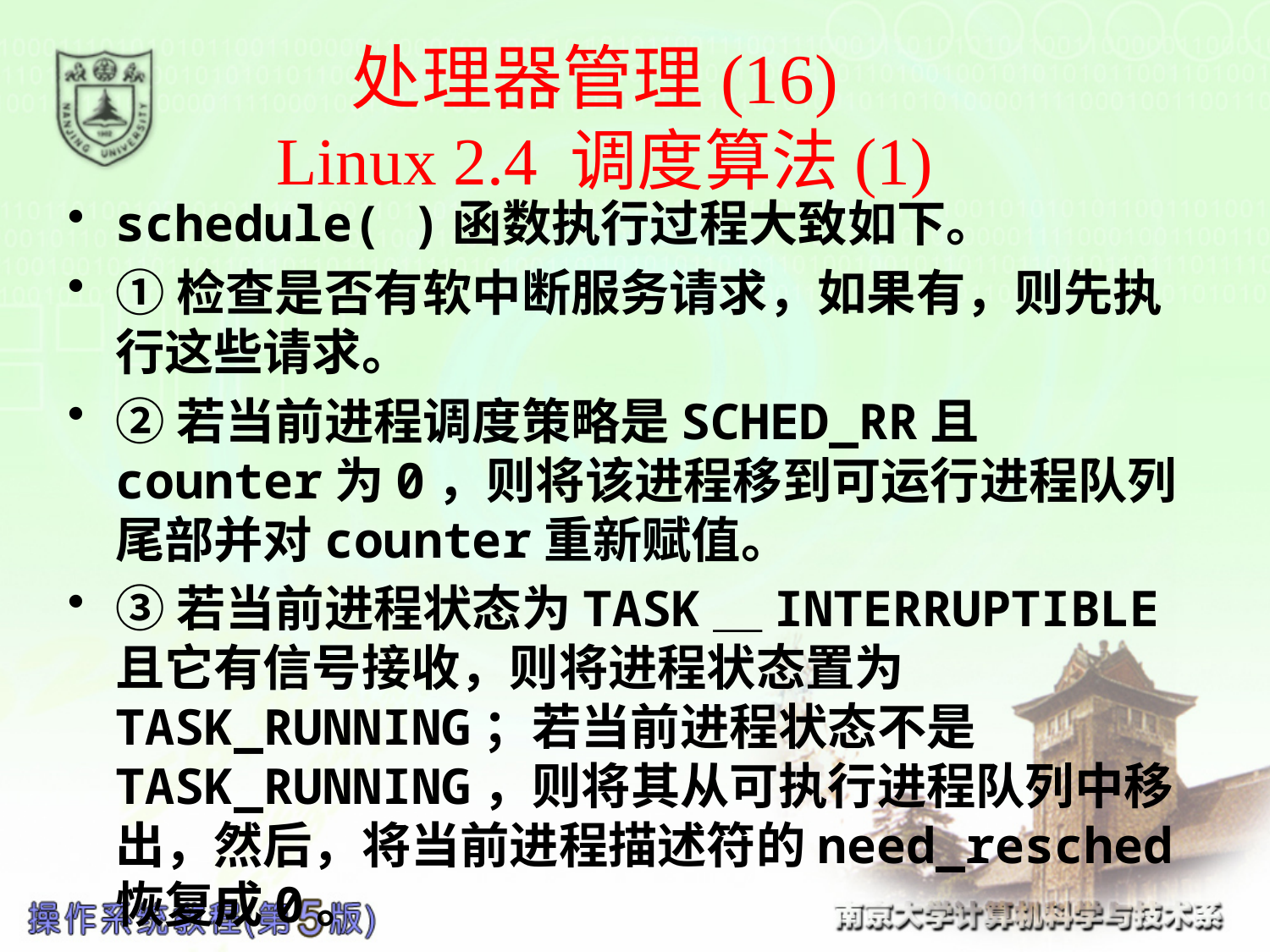

# 处理器管理(16) Linux 2.4 调度算法(1)
schedule( )函数执行过程大致如下。
①检查是否有软中断服务请求，如果有，则先执行这些请求。
②若当前进程调度策略是SCHED_RR且counter为0，则将该进程移到可运行进程队列尾部并对counter重新赋值。
③若当前进程状态为TASK＿INTERRUPTIBLE且它有信号接收，则将进程状态置为TASK_RUNNING；若当前进程状态不是TASK_RUNNING，则将其从可执行进程队列中移出，然后，将当前进程描述符的need_resched恢复成0。